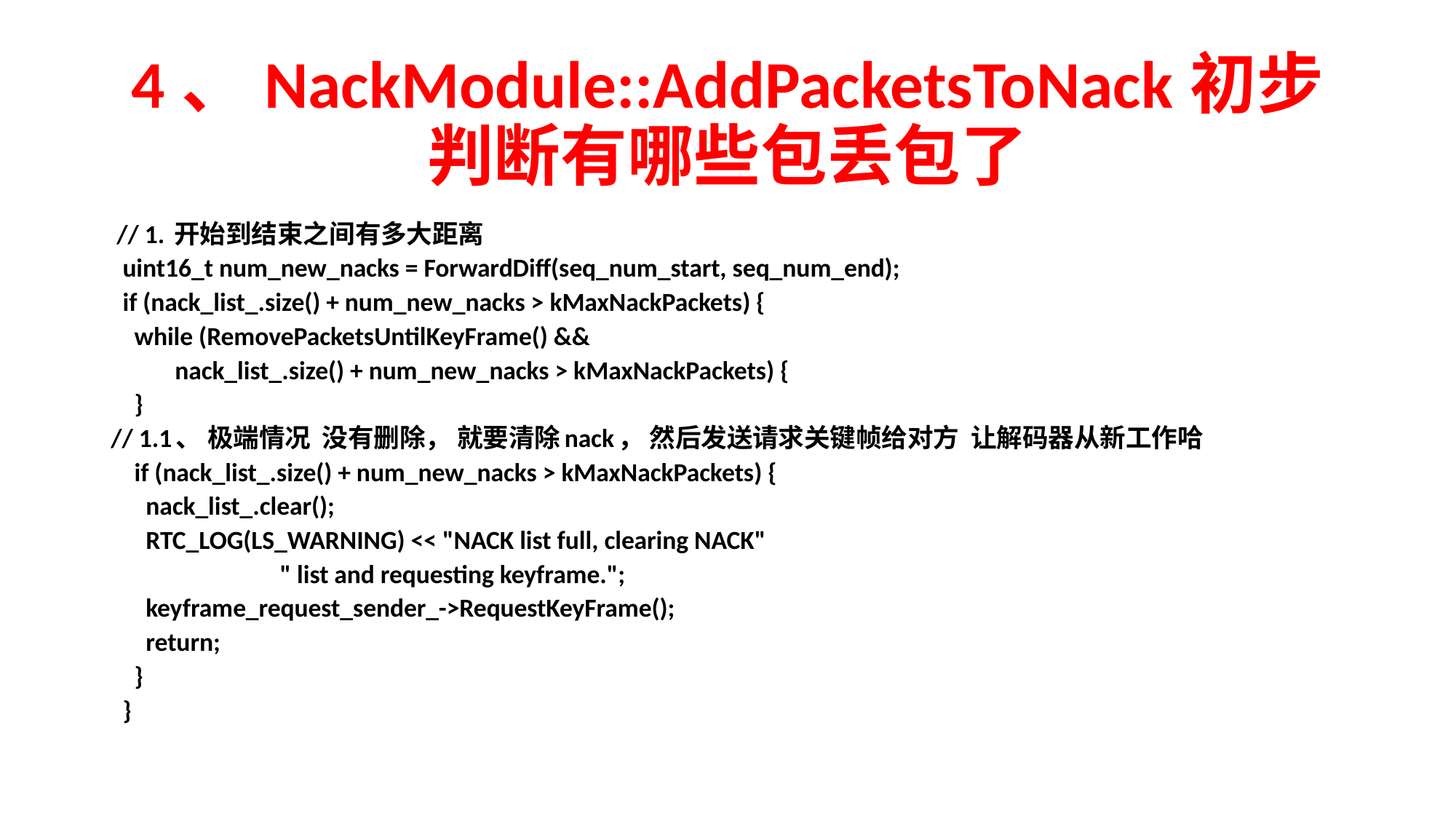

# 4、NackModule::AddPacketsToNack初步判断有哪些包丢包了
 // 1. 开始到结束之间有多大距离
  uint16_t num_new_nacks = ForwardDiff(seq_num_start, seq_num_end);
  if (nack_list_.size() + num_new_nacks > kMaxNackPackets) {
    while (RemovePacketsUntilKeyFrame() &&
           nack_list_.size() + num_new_nacks > kMaxNackPackets) {
    }
// 1.1、 极端情况  没有删除， 就要清除nack， 然后发送请求关键帧给对方  让解码器从新工作哈
    if (nack_list_.size() + num_new_nacks > kMaxNackPackets) {
      nack_list_.clear();
      RTC_LOG(LS_WARNING) << "NACK list full, clearing NACK"
                             " list and requesting keyframe.";
      keyframe_request_sender_->RequestKeyFrame();
      return;
    }
  }